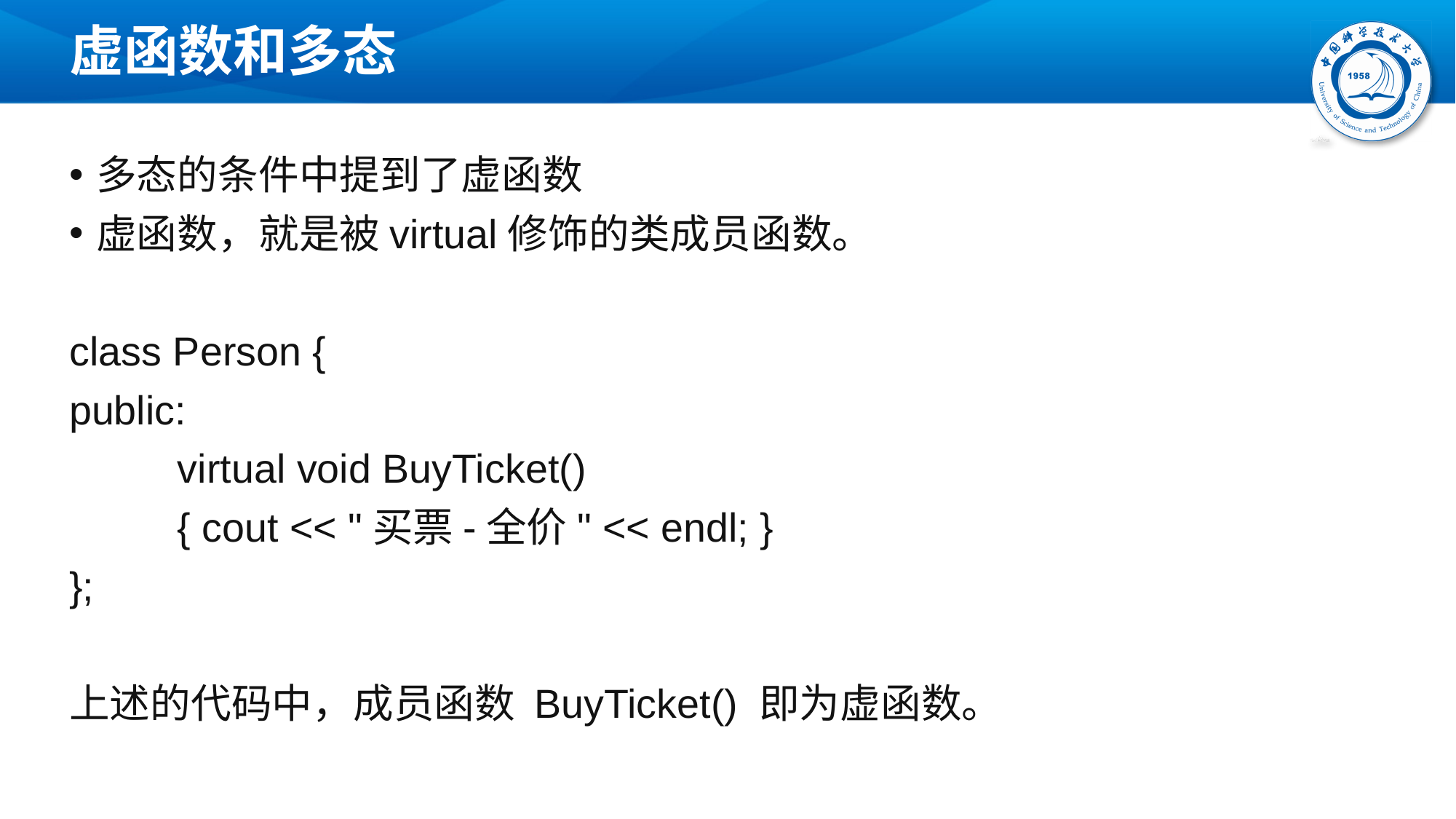

# 虚函数和多态
多态的条件中提到了虚函数
虚函数，就是被virtual修饰的类成员函数。

class Person {
public:
	virtual void BuyTicket()
	{ cout << "买票-全价" << endl; }
};

上述的代码中，成员函数 BuyTicket() 即为虚函数。